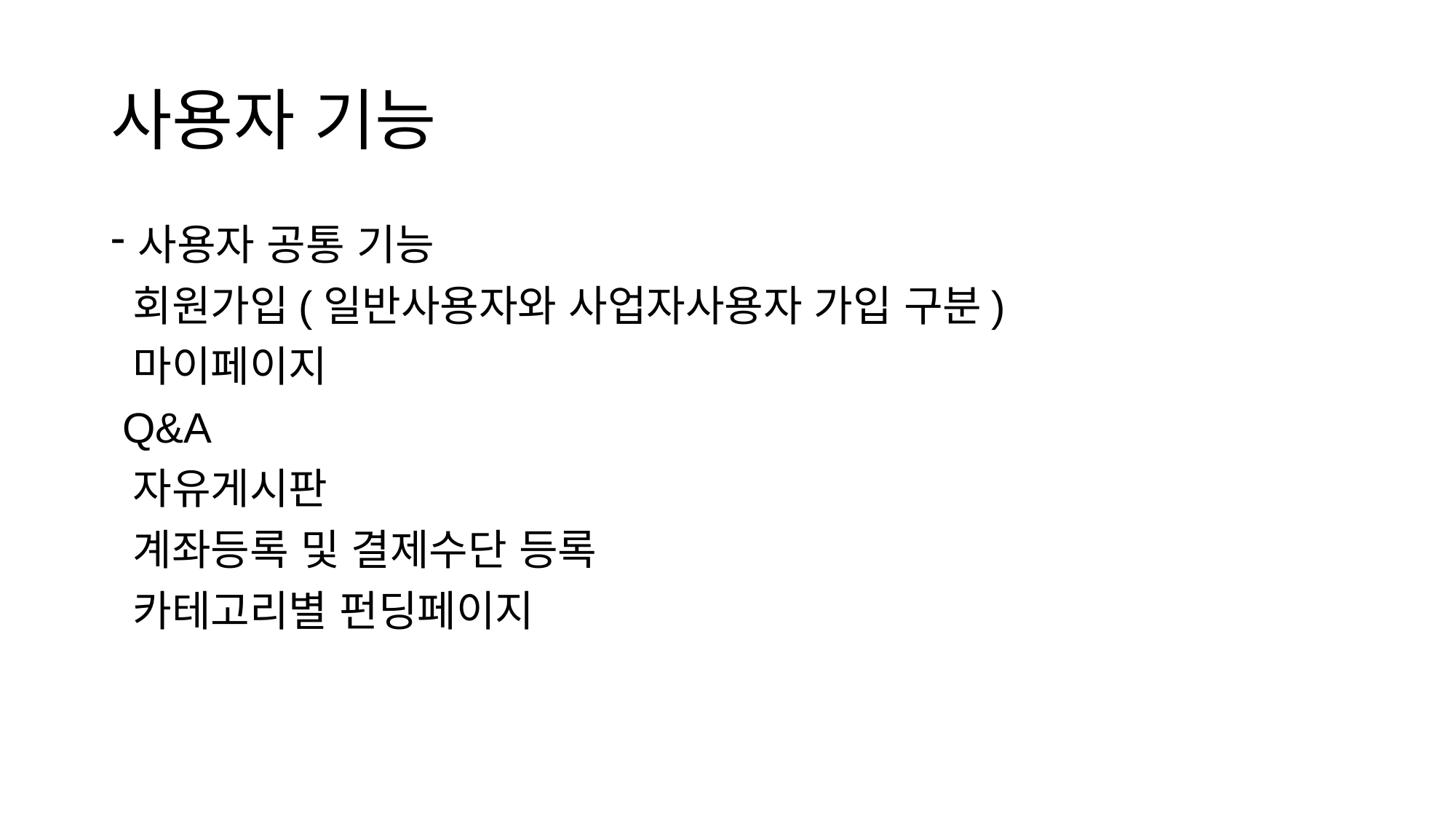

# 사용자 기능
사용자 공통 기능
 회원가입(일반사용자와 사업자사용자 가입 구분)
 마이페이지
 Q&A
 자유게시판
 계좌등록 및 결제수단 등록
 카테고리별 펀딩페이지